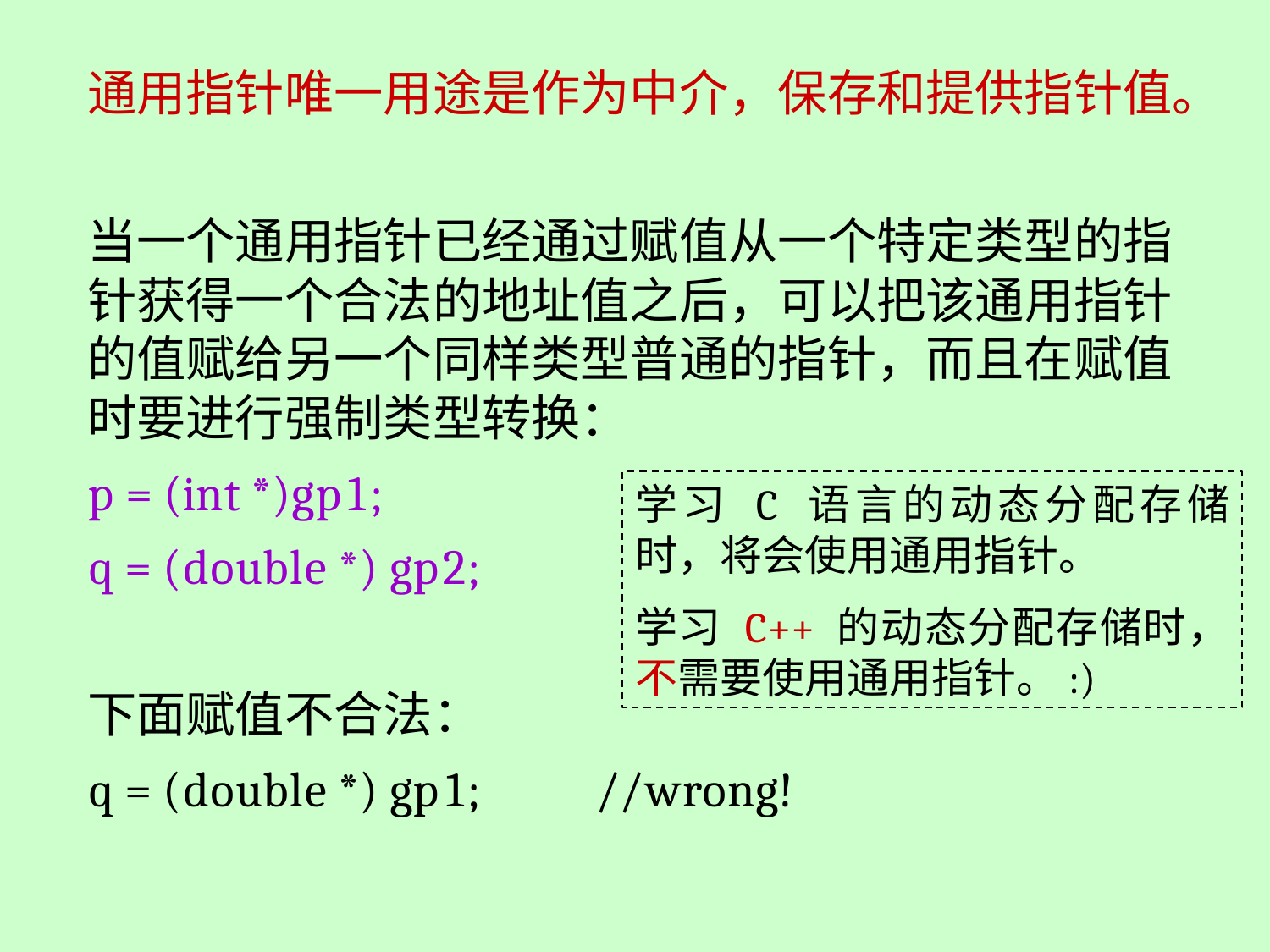

通用指针唯一用途是作为中介，保存和提供指针值。

当一个通用指针已经通过赋值从一个特定类型的指针获得一个合法的地址值之后，可以把该通用指针的值赋给另一个同样类型普通的指针，而且在赋值时要进行强制类型转换：
p = (int *)gp1;
q = (double *) gp2;

下面赋值不合法：
q = (double *) gp1;	//wrong!
学习 C 语言的动态分配存储时，将会使用通用指针。
学习 C++ 的动态分配存储时，不需要使用通用指针。:)
36